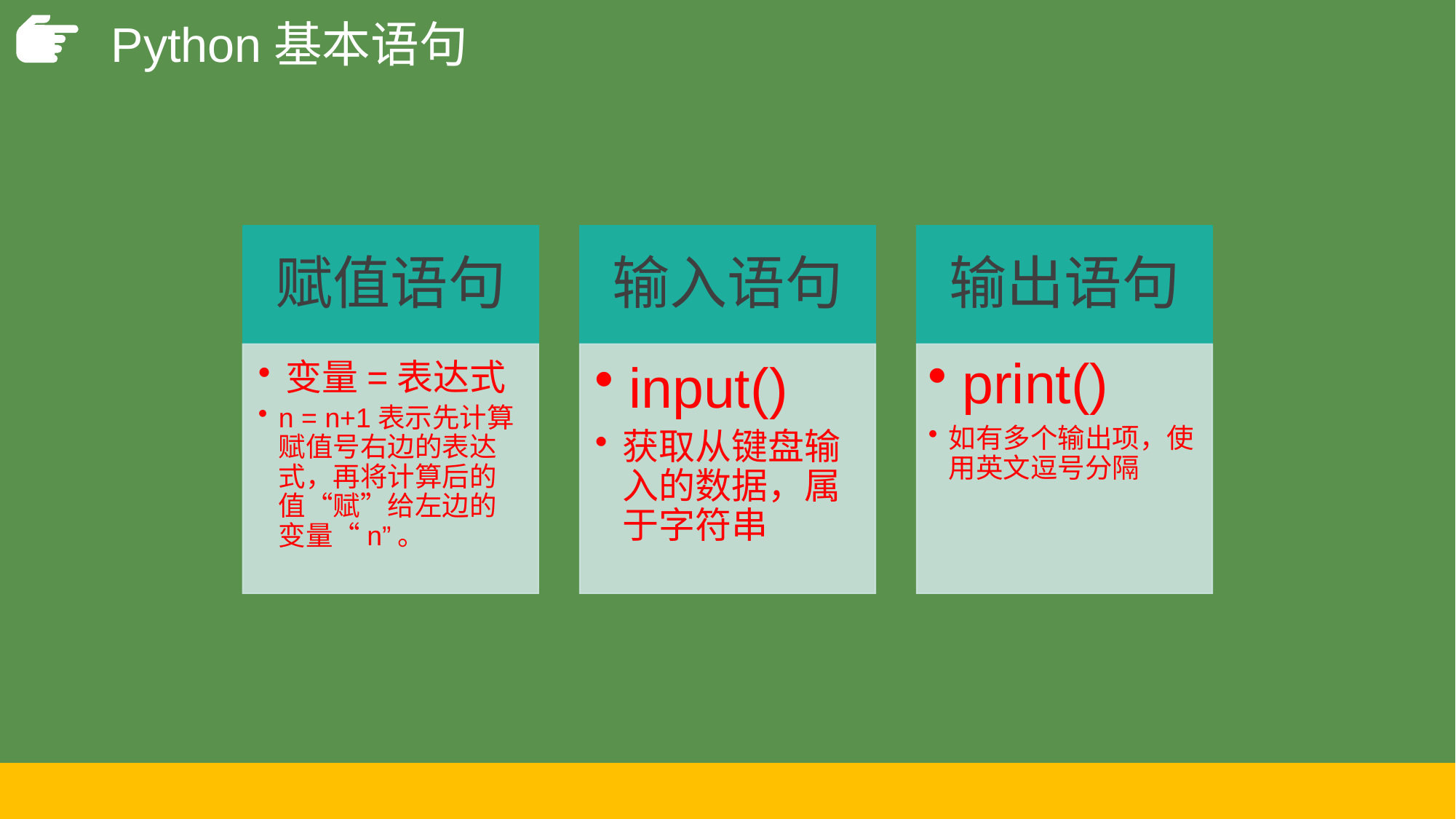

Python基本语句
赋值语句
变量=表达式
n = n+1表示先计算赋值号右边的表达式，再将计算后的值“赋”给左边的变量“n”。
输入语句
input()
获取从键盘输入的数据，属于字符串
输出语句
print()
如有多个输出项，使用英文逗号分隔